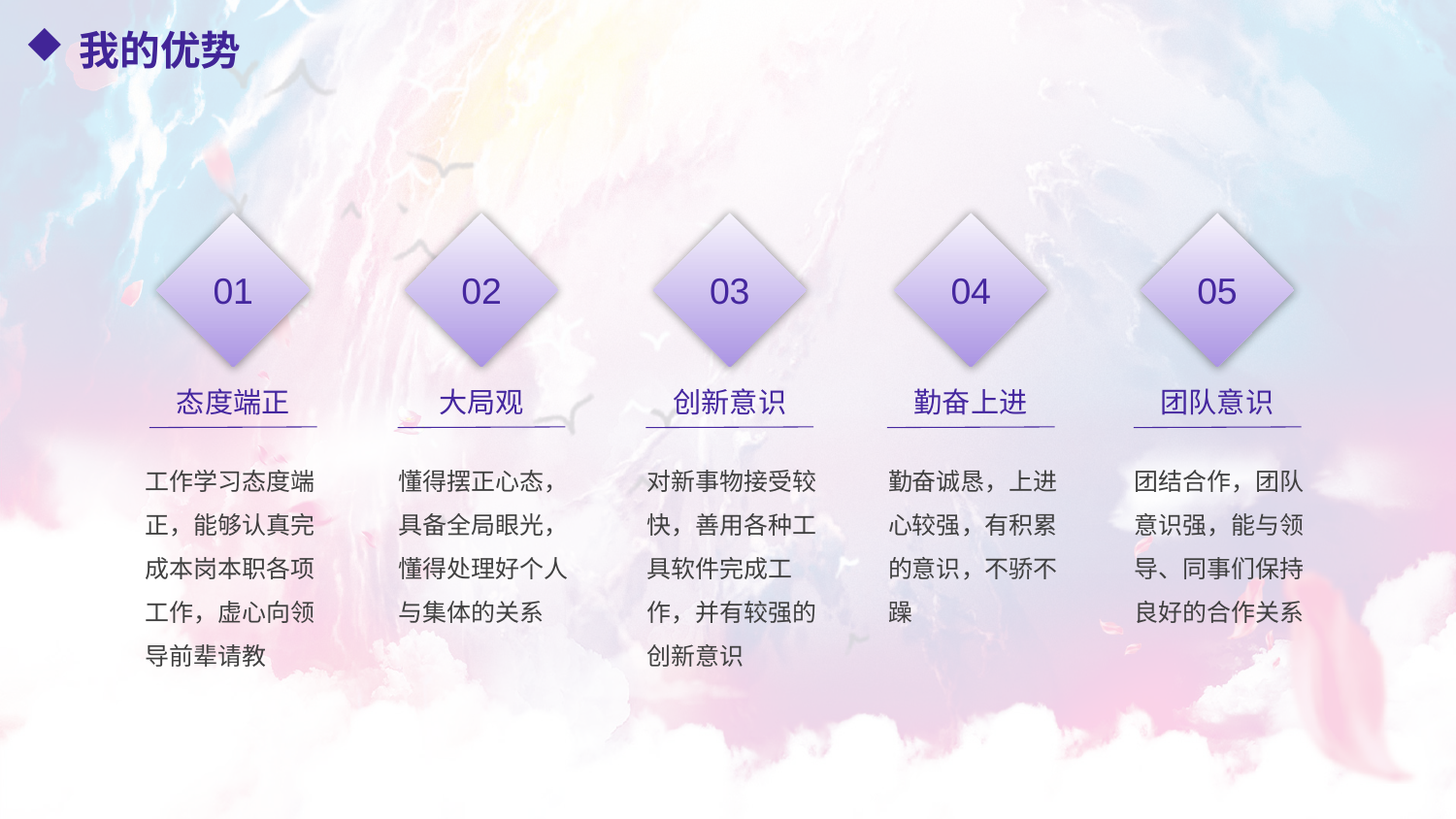

我的优势
01
02
03
04
05
态度端正
大局观
创新意识
勤奋上进
团队意识
工作学习态度端正，能够认真完成本岗本职各项工作，虚心向领导前辈请教
懂得摆正心态，具备全局眼光，懂得处理好个人与集体的关系
对新事物接受较快，善用各种工具软件完成工作，并有较强的创新意识
勤奋诚恳，上进心较强，有积累的意识，不骄不躁
团结合作，团队意识强，能与领导、同事们保持良好的合作关系